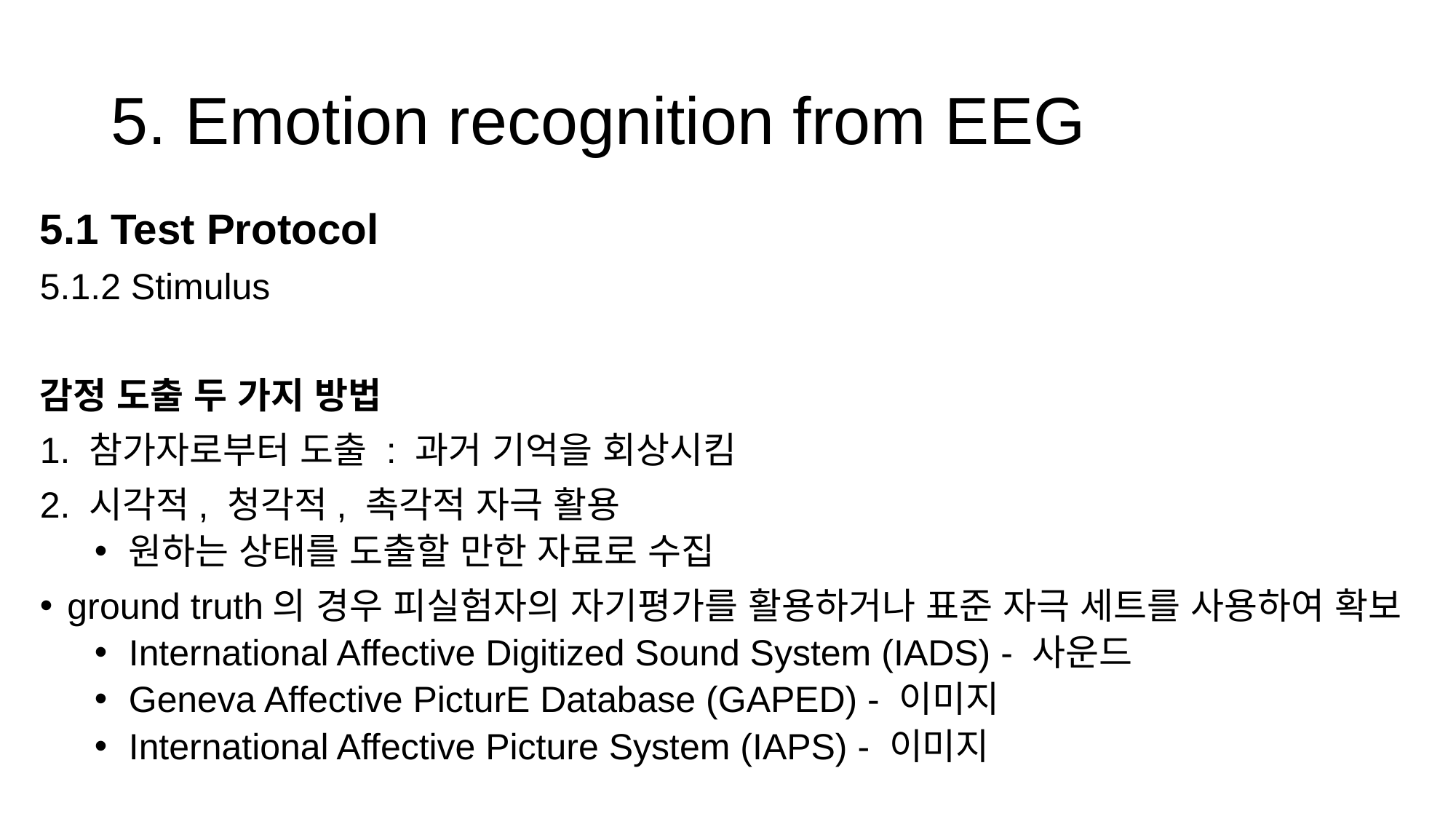

# 5. Emotion recognition from EEG
5.1 Test Protocol
5.1.2 Stimulus

감정 도출 두 가지 방법
1. 참가자로부터 도출 : 과거 기억을 회상시킴
2. 시각적, 청각적, 촉각적 자극 활용
원하는 상태를 도출할 만한 자료로 수집
ground truth의 경우 피실험자의 자기평가를 활용하거나 표준 자극 세트를 사용하여 확보
International Affective Digitized Sound System (IADS) - 사운드
Geneva Affective PicturE Database (GAPED) - 이미지
International Affective Picture System (IAPS) - 이미지